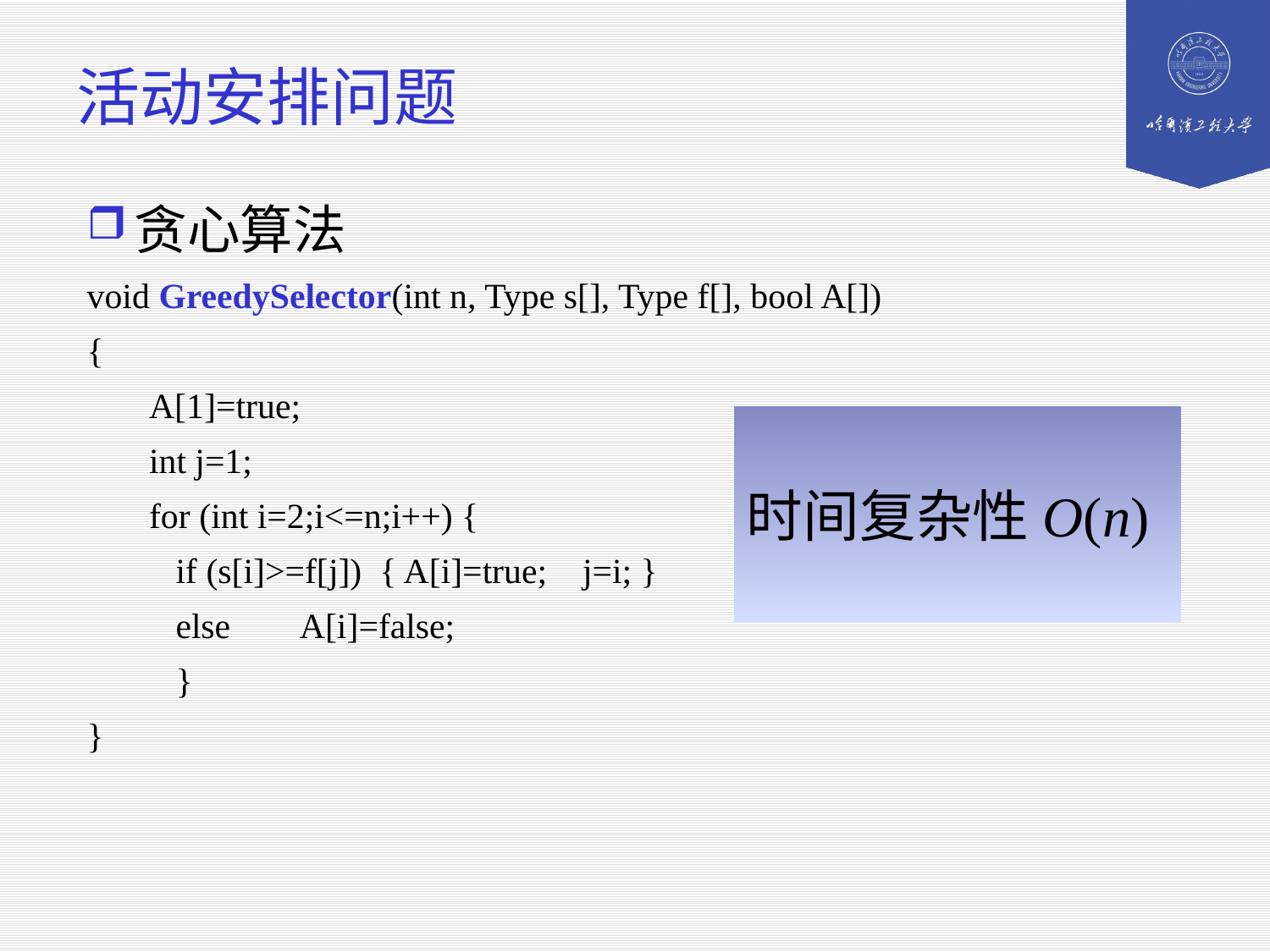

# 活动安排问题
贪心算法
void GreedySelector(int n, Type s[], Type f[], bool A[])
{
       A[1]=true;
       int j=1;
       for (int i=2;i<=n;i++) {
          if (s[i]>=f[j])  { A[i]=true;    j=i; }
          else        A[i]=false;
          }
}

时间复杂性O(n)